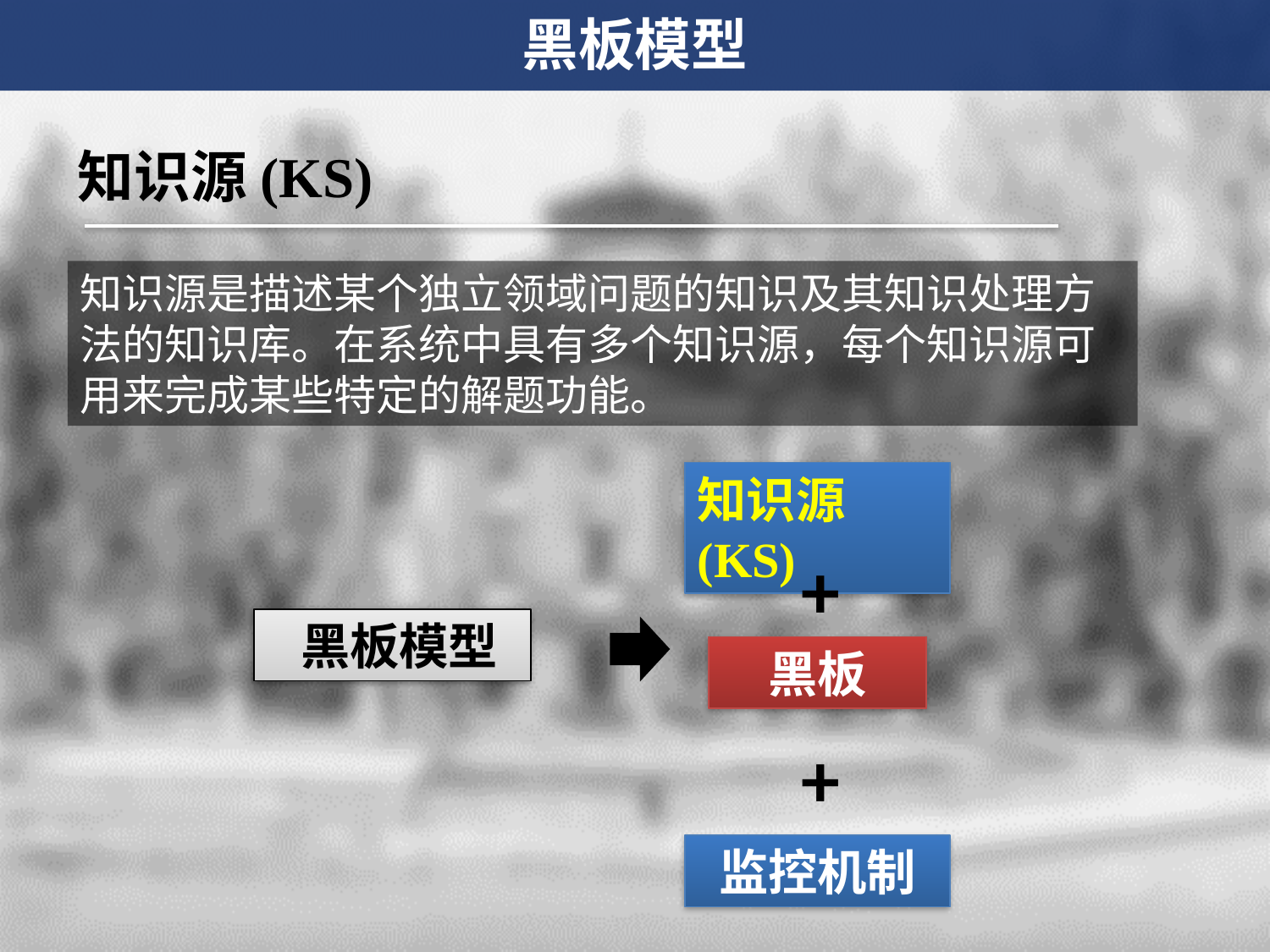

黑板模型
知识源(KS)
知识源是描述某个独立领域问题的知识及其知识处理方法的知识库。在系统中具有多个知识源，每个知识源可用来完成某些特定的解题功能。
知识源(KS)
+
  黑板模型

黑板
+
监控机制